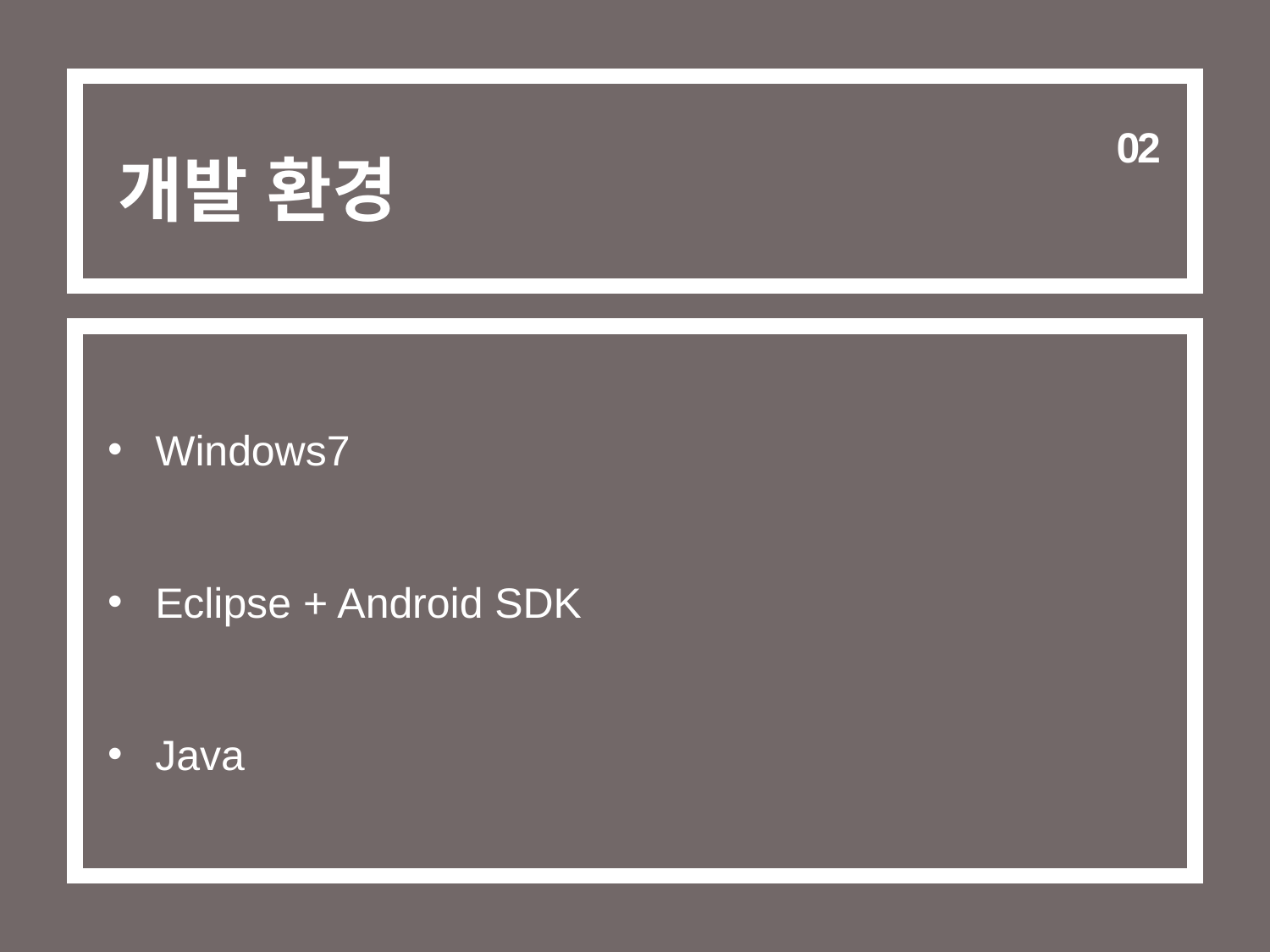

02

# 개발 환경

Windows7

Eclipse + Android SDK

Java